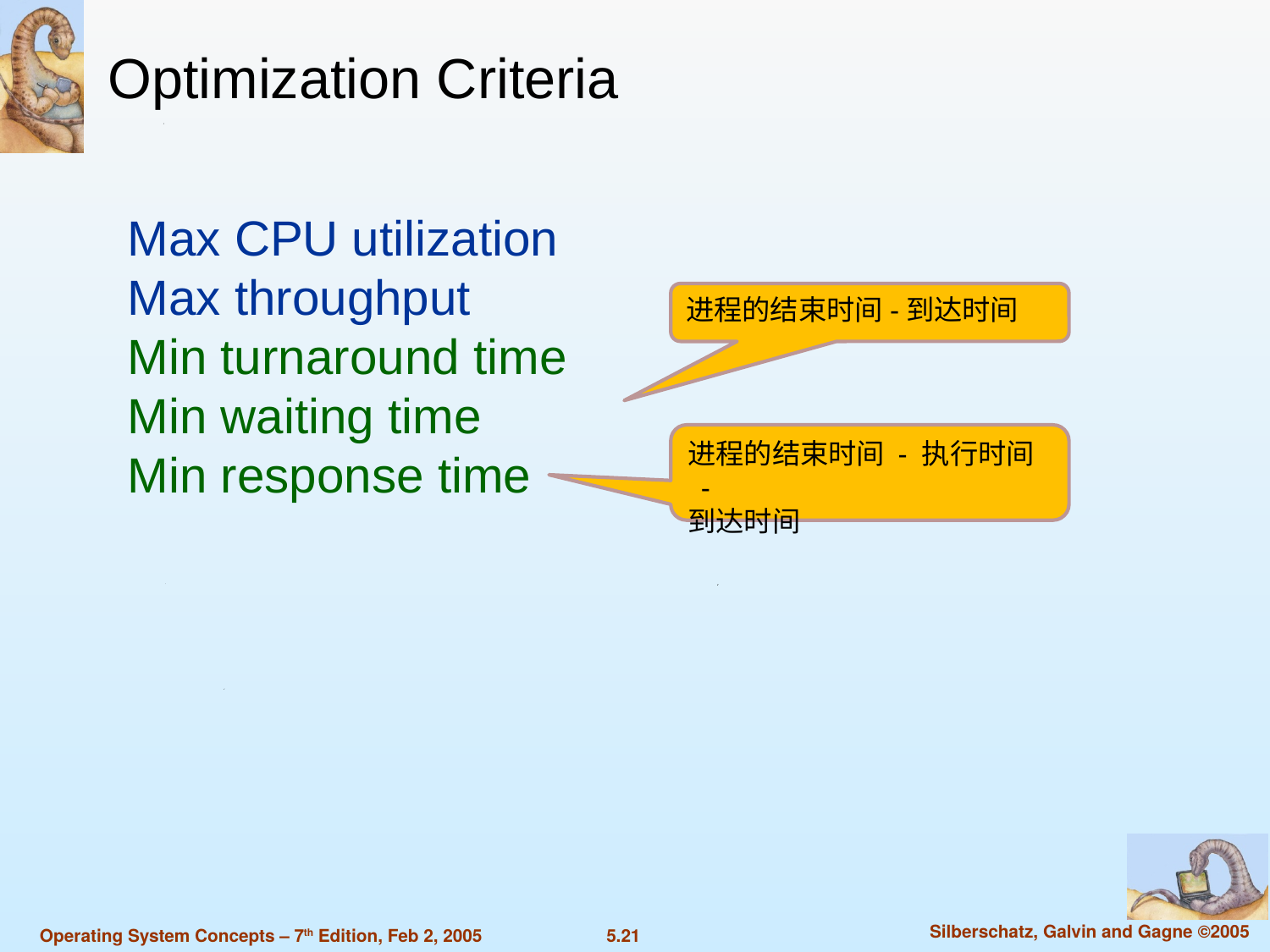

Optimization Criteria
Max CPU utilization
Max throughput
Min turnaround time
Min waiting time
Min response time
进程的结束时间-到达时间
进程的结束时间 - 执行时间 -
到达时间